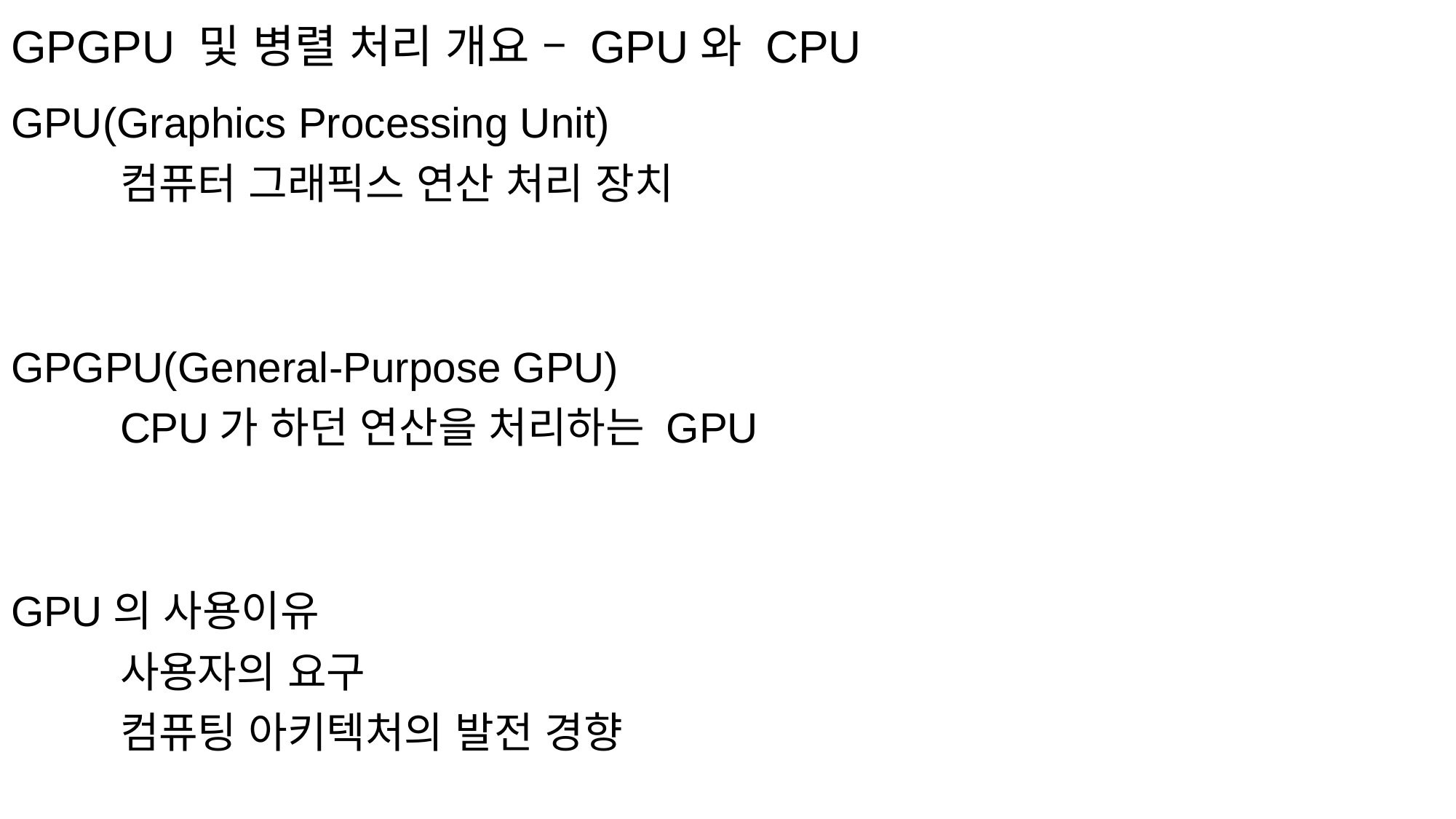

# GPGPU 및 병렬 처리 개요 – GPU와 CPU
GPU(Graphics Processing Unit)
	컴퓨터 그래픽스 연산 처리 장치

GPGPU(General-Purpose GPU)
	CPU가 하던 연산을 처리하는 GPU

GPU의 사용이유
	사용자의 요구
	컴퓨팅 아키텍처의 발전 경향